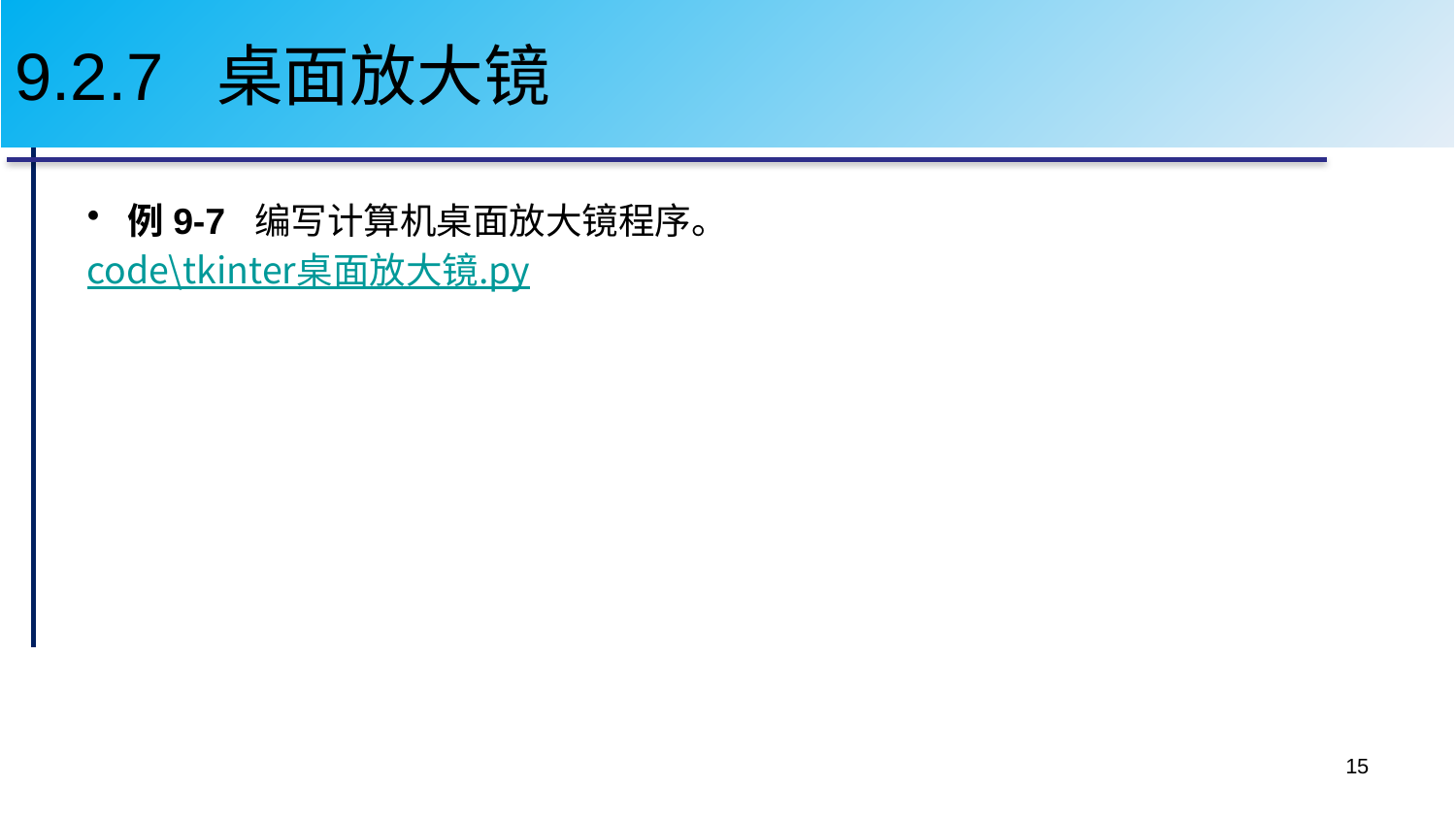

# 9.2.7  桌面放大镜
例9-7  编写计算机桌面放大镜程序。
code\tkinter桌面放大镜.py

15